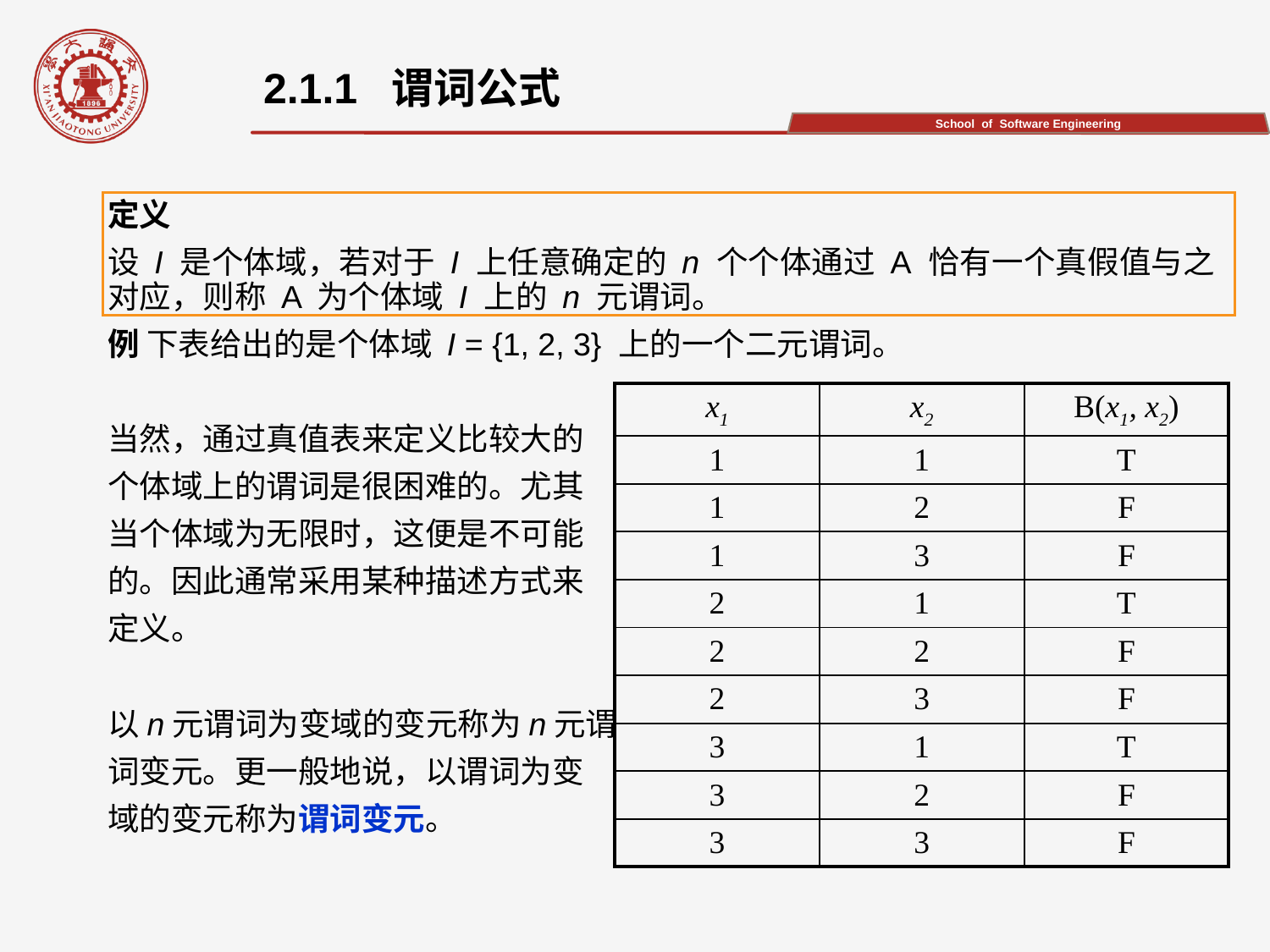

2.1.1  谓词公式
定义
设 I 是个体域，若对于 I 上任意确定的 n 个个体通过 A 恰有一个真假值与之对应，则称 A 为个体域 I 上的 n 元谓词。
例 下表给出的是个体域 I = {1, 2, 3} 上的一个二元谓词。

当然，通过真值表来定义比较大的
个体域上的谓词是很困难的。尤其
当个体域为无限时，这便是不可能
的。因此通常采用某种描述方式来
定义。

以n元谓词为变域的变元称为n元谓
词变元。更一般地说，以谓词为变
域的变元称为谓词变元。

| x1 | x2 | B(x1, x2) |
| --- | --- | --- |
| 1 | 1 | T |
| 1 | 2 | F |
| 1 | 3 | F |
| 2 | 1 | T |
| 2 | 2 | F |
| 2 | 3 | F |
| 3 | 1 | T |
| 3 | 2 | F |
| 3 | 3 | F |